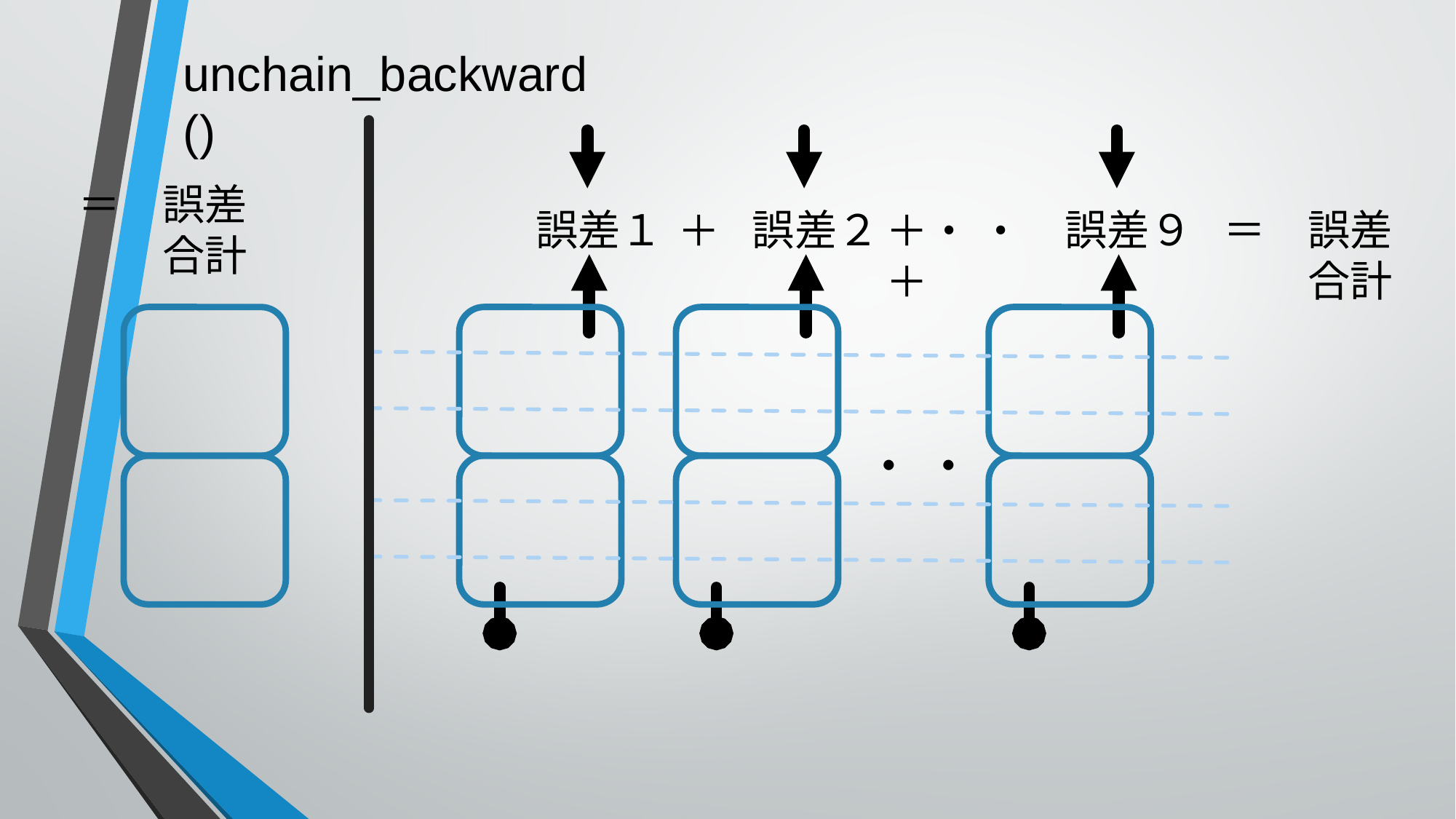

unchain_backward()

誤差１

誤差２

誤差９

＝　誤差
　　合計
＋
＋・ ・ ＋

・ ・
＝　誤差
　　合計